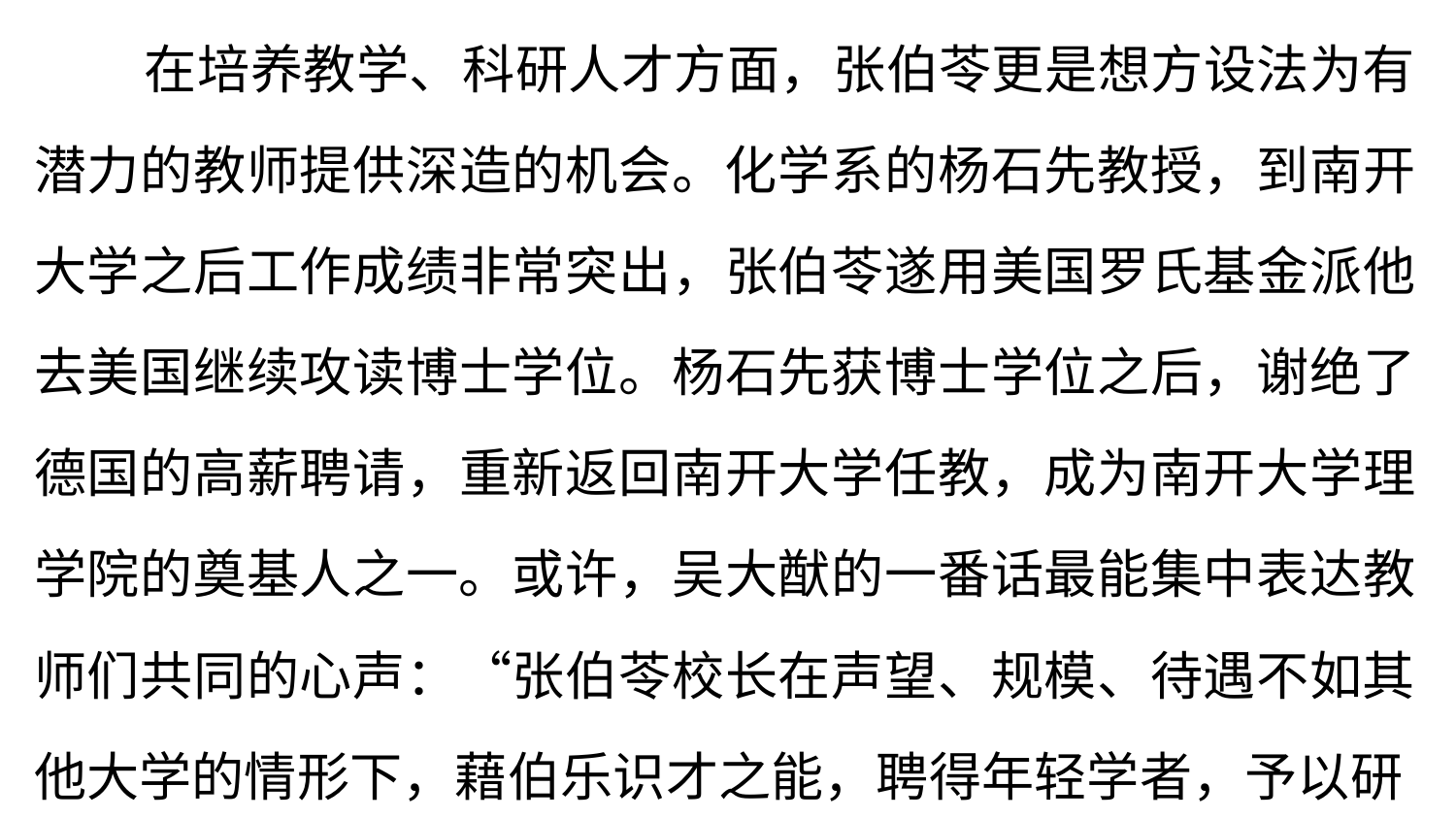

在培养教学、科研人才方面，张伯苓更是想方设法为有潜力的教师提供深造的机会。化学系的杨石先教授，到南开大学之后工作成绩非常突出，张伯苓遂用美国罗氏基金派他去美国继续攻读博士学位。杨石先获博士学位之后，谢绝了德国的高薪聘请，重新返回南开大学任教，成为南开大学理学院的奠基人之一。或许，吴大猷的一番话最能集中表达教师们共同的心声：“张伯苓校长在声望、规模、待遇不如其他大学的情形下，藉伯乐识才之能，聘得年轻学者，予以研